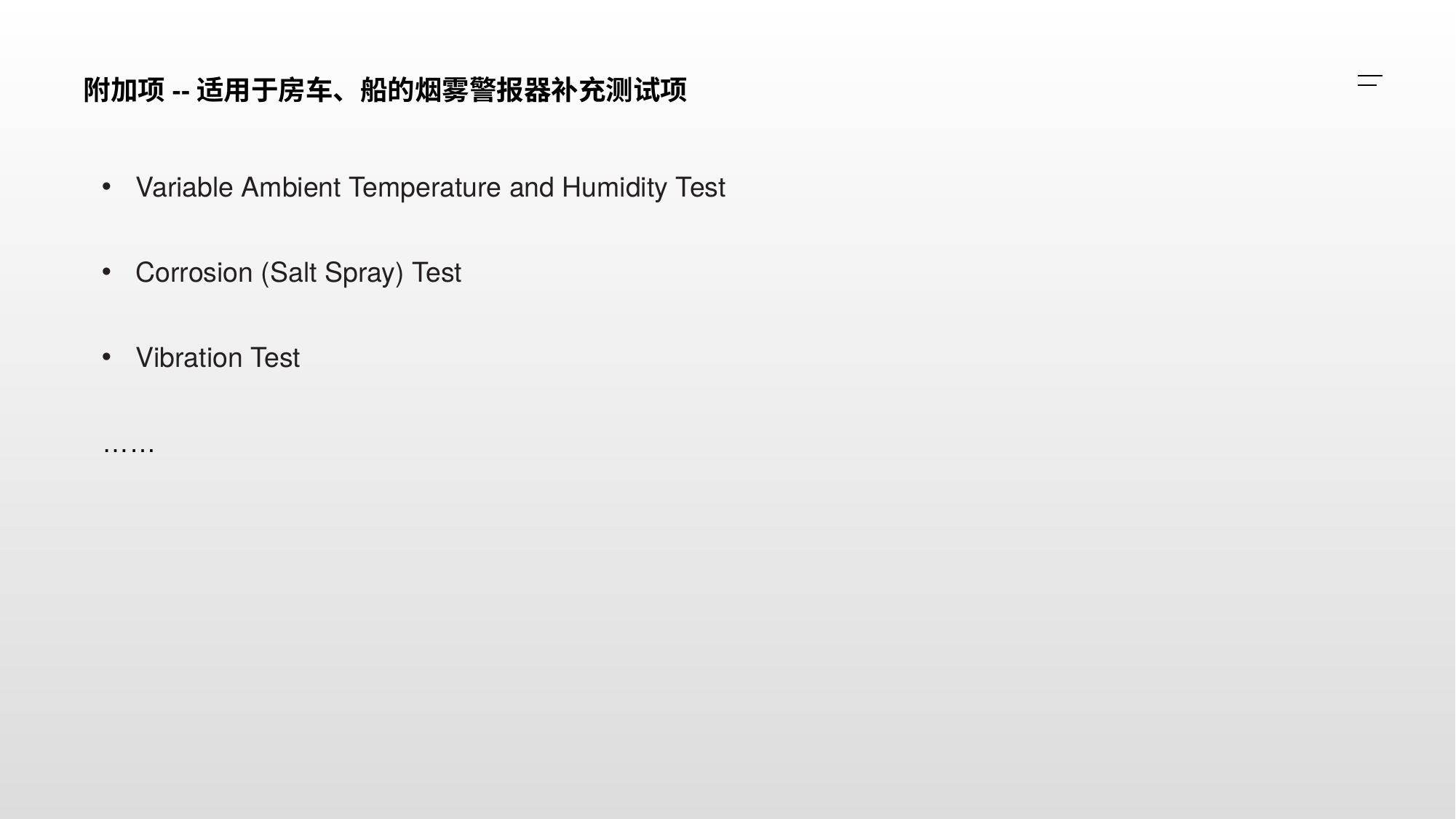

附加项--适用于房车、船的烟雾警报器补充测试项
Variable Ambient Temperature and Humidity Test

Corrosion (Salt Spray) Test

Vibration Test
……